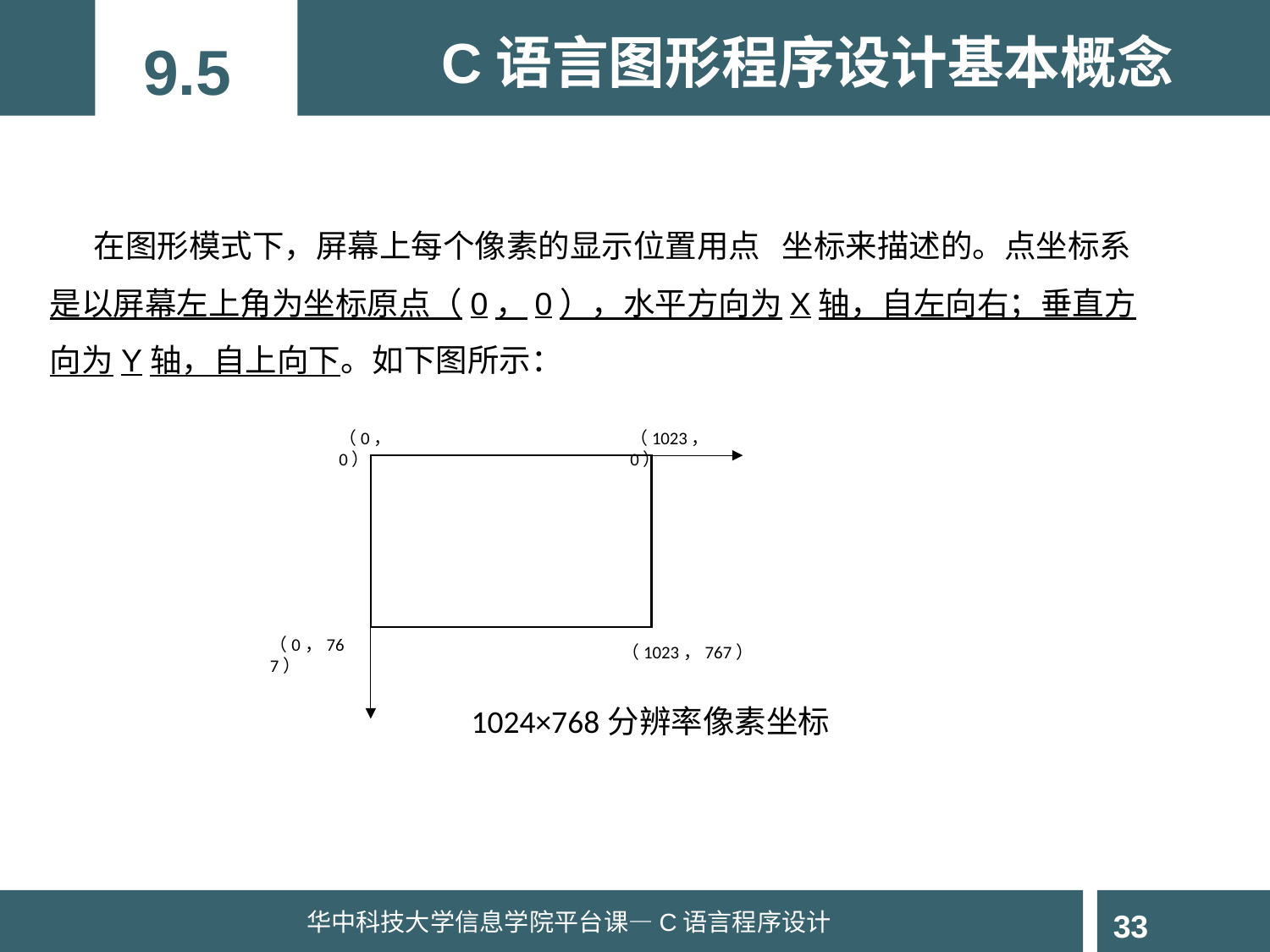

C语言图形程序设计基本概念
9.5
     在图形模式下，屏幕上每个像素的显示位置用点   坐标来描述的。点坐标系是以屏幕左上角为坐标原点（0，0），水平方向为X轴，自左向右；垂直方向为Y轴，自上向下。如下图所示：
（0，0）
（1023，0）

（0，767）
（1023，767）
1024×768分辨率像素坐标